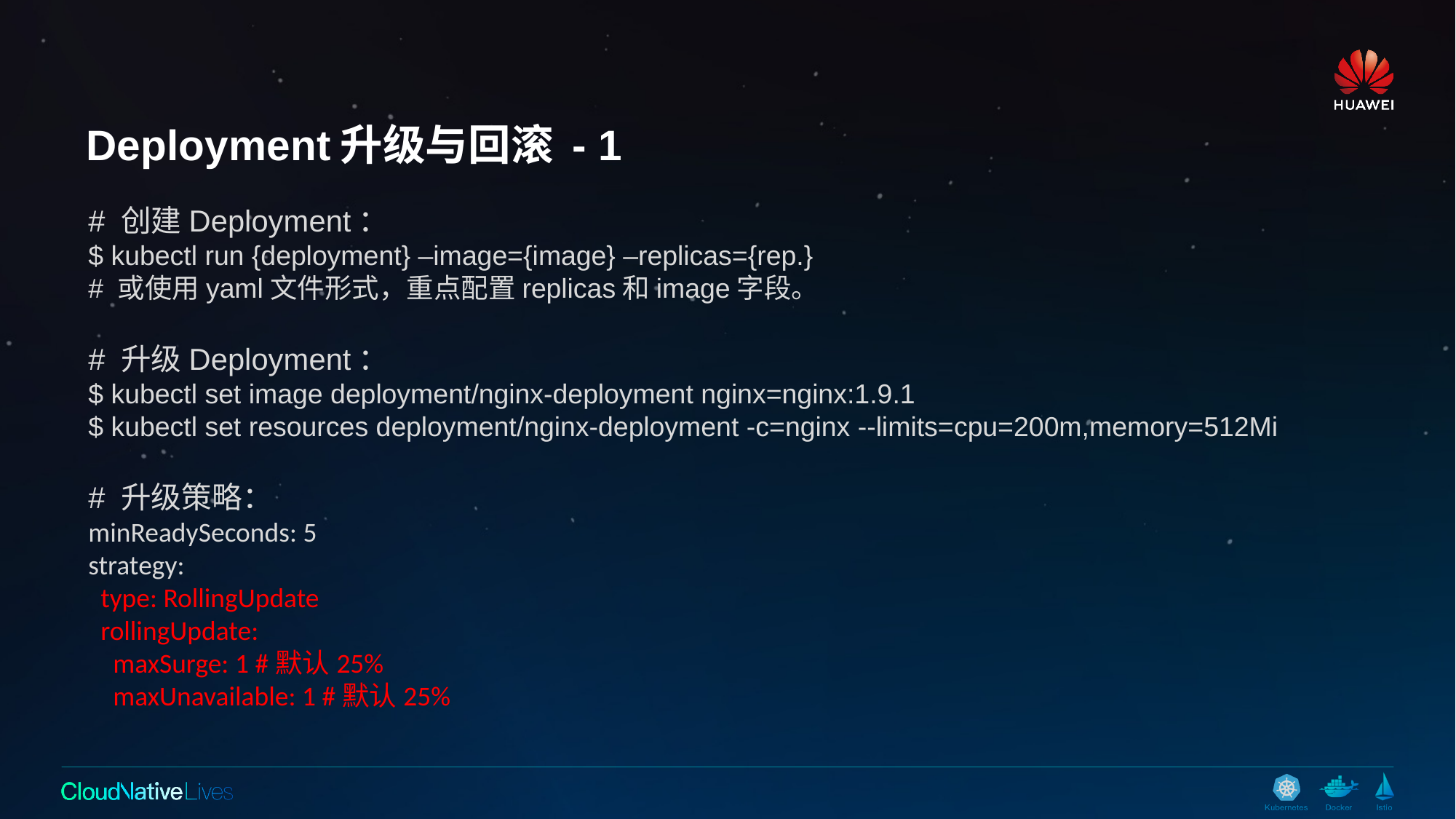

# Deployment升级与回滚 - 1
# 创建Deployment：
$ kubectl run {deployment} –image={image} –replicas={rep.}
# 或使用yaml文件形式，重点配置replicas和image字段。

# 升级Deployment：
$ kubectl set image deployment/nginx-deployment nginx=nginx:1.9.1
$ kubectl set resources deployment/nginx-deployment -c=nginx --limits=cpu=200m,memory=512Mi

# 升级策略：
minReadySeconds: 5
strategy:
  type: RollingUpdate
  rollingUpdate:
    maxSurge: 1 #默认25%
    maxUnavailable: 1 #默认25%